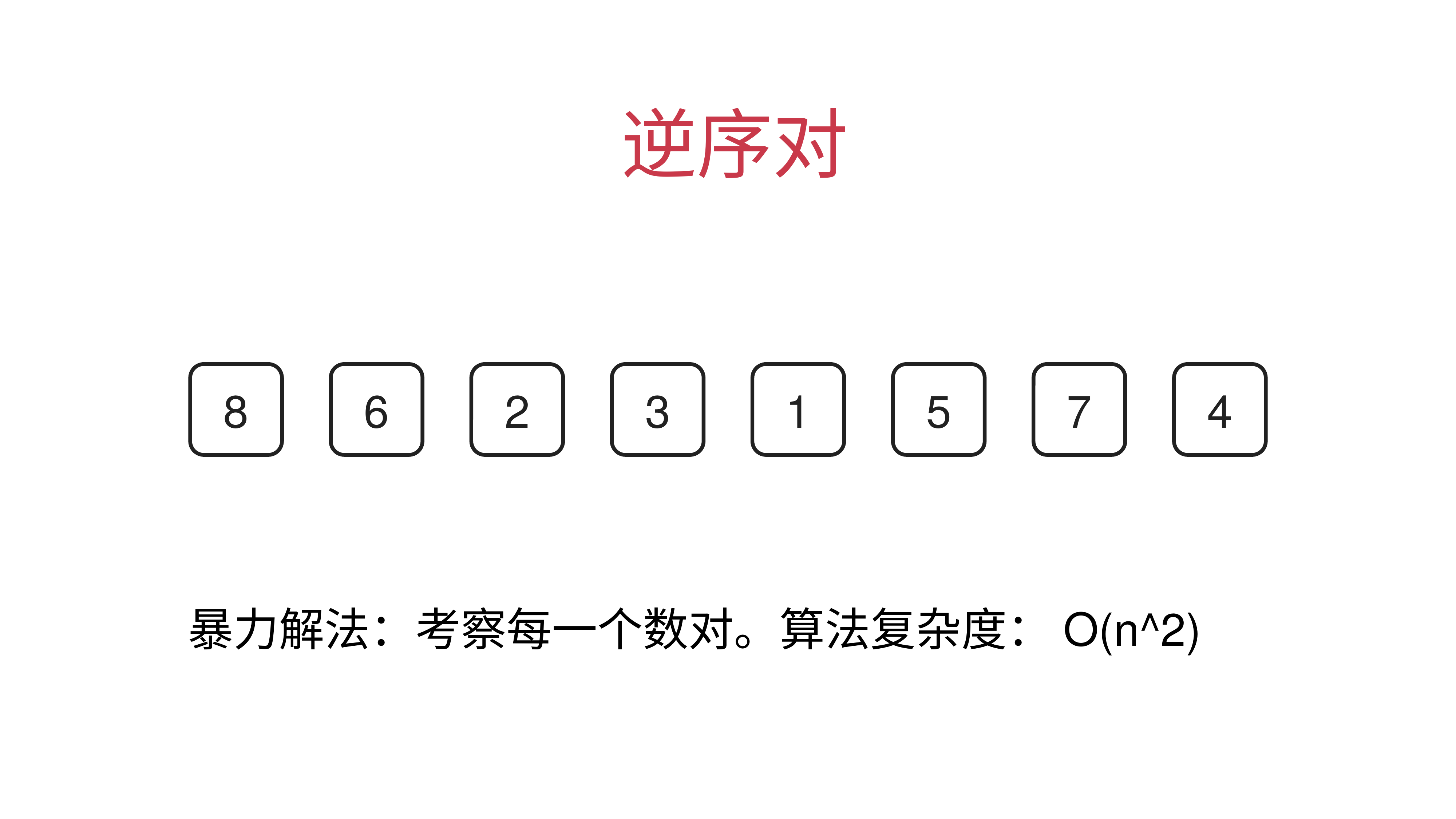

# 逆序对
8
6
2
3
1
5
7
4
暴力解法：考察每一个数对。算法复杂度：O(n^2)